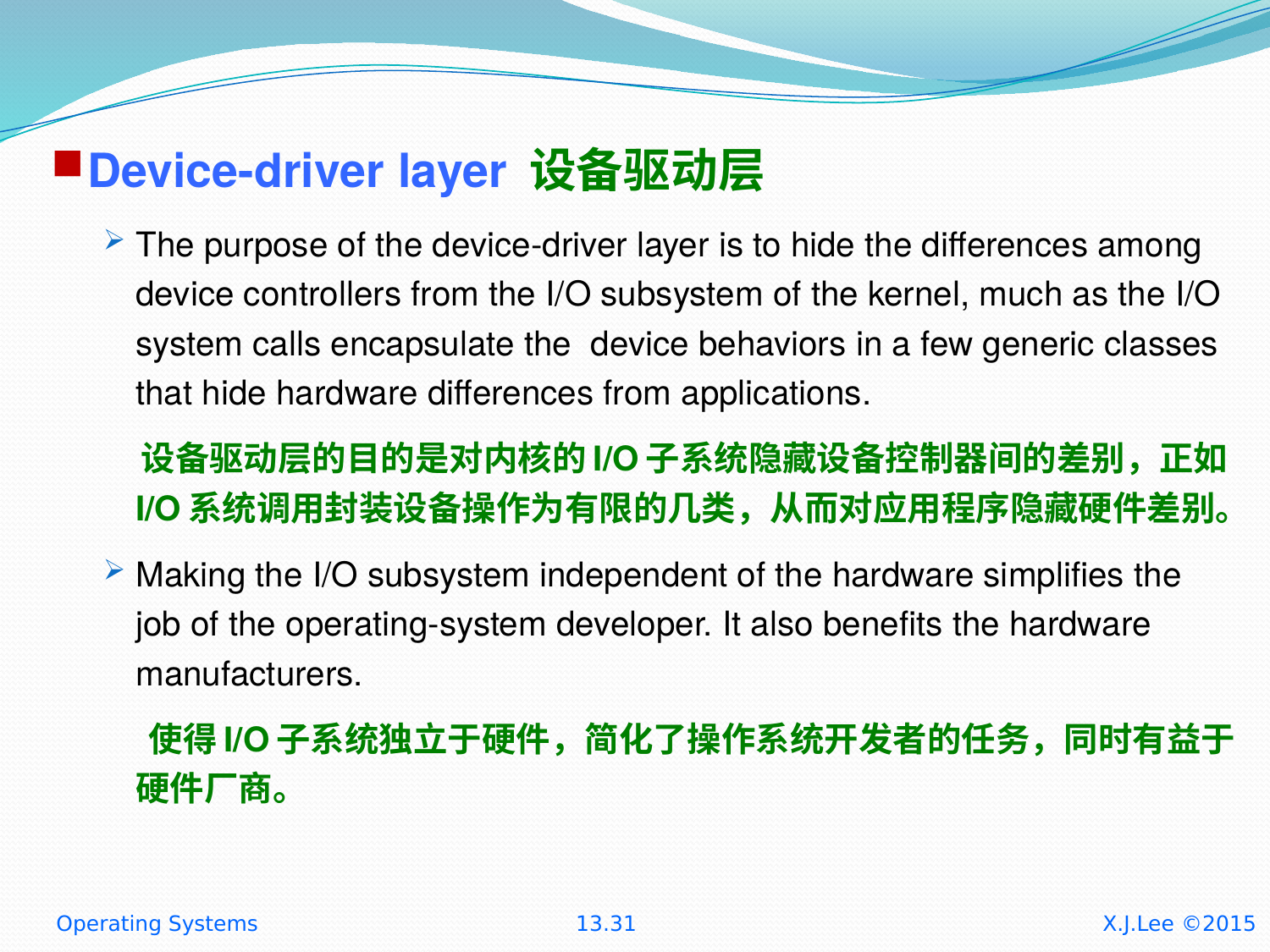

Device-driver layer 设备驱动层
The purpose of the device-driver layer is to hide the differences among device controllers from the I/O subsystem of the kernel, much as the I/O system calls encapsulate the  device behaviors in a few generic classes that hide hardware differences from applications.
    设备驱动层的目的是对内核的I/O子系统隐藏设备控制器间的差别，正如I/O系统调用封装设备操作为有限的几类，从而对应用程序隐藏硬件差别。
Making the I/O subsystem independent of the hardware simplifies the job of the operating-system developer. It also benefits the hardware manufacturers.
     使得I/O子系统独立于硬件，简化了操作系统开发者的任务，同时有益于硬件厂商。
Operating Systems
13.31
X.J.Lee ©2015